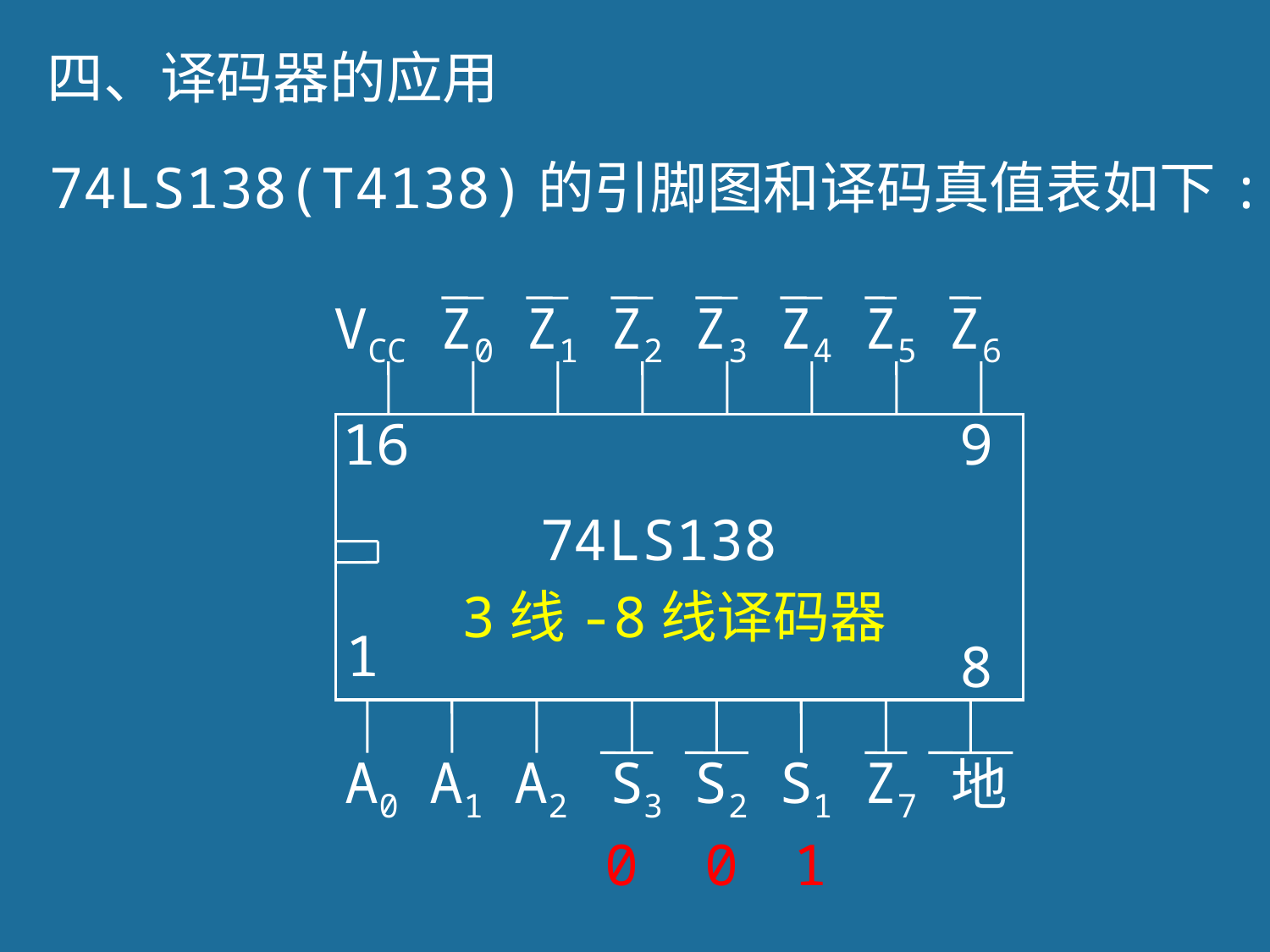

四、译码器的应用
74LS138(T4138)的引脚图和译码真值表如下:
VCC
Z0
Z1
Z2
Z3
Z4
Z5
Z6

16
9

74LS138

1
8

A0
A1
A2
S3
S2
S1
Z7
地

3线-8线译码器
0
0
1
193